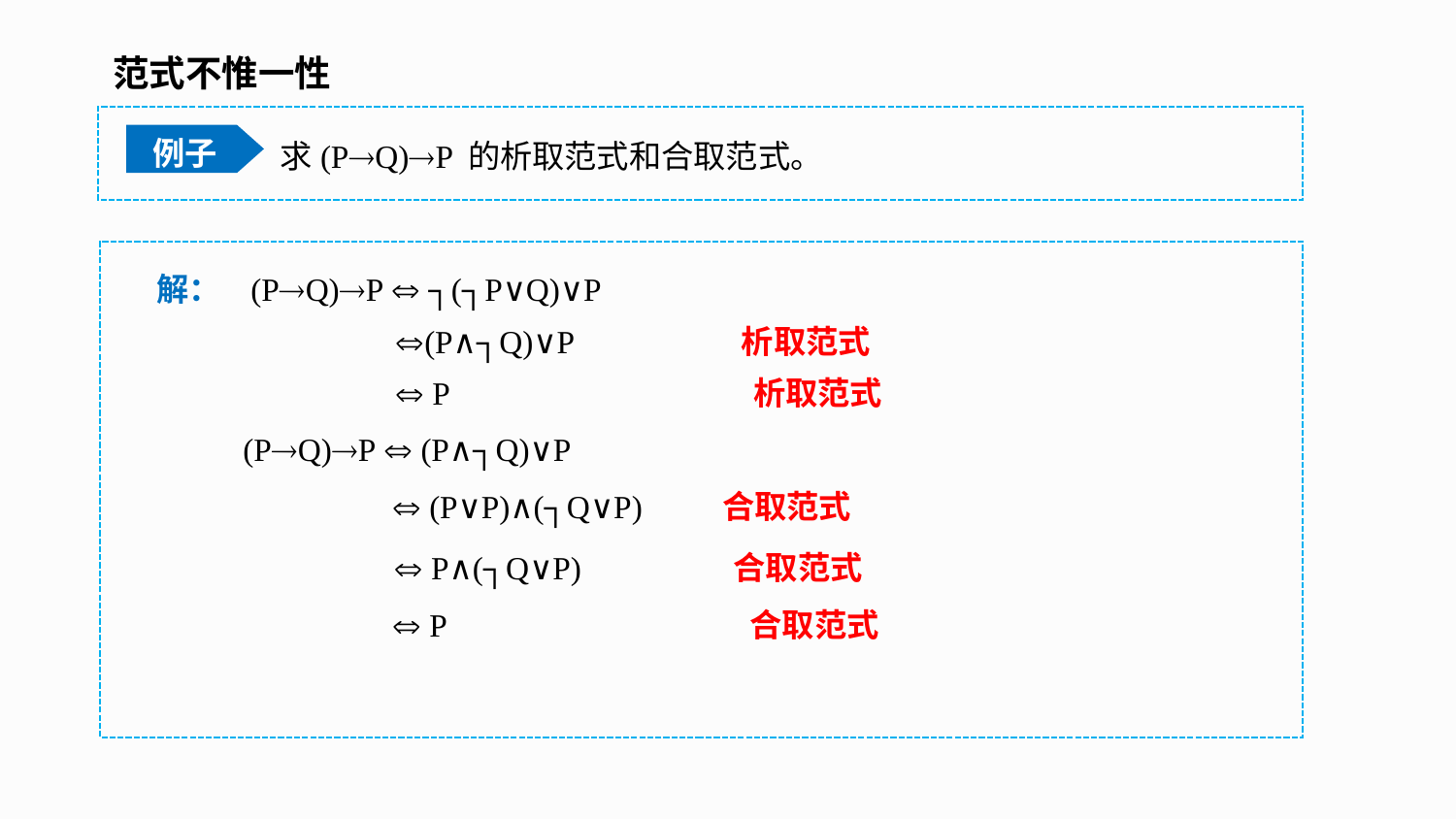

范式不惟一性

求(P→Q)→P 的析取范式和合取范式。
例子

解：   (P→Q)→P ⇔ ┐(┐P∨Q)∨P

⇔(P∧┐Q)∨P                    析取范式
⇔ P                                     析取范式
 (P→Q)→P ⇔ (P∧┐Q)∨P
⇔ (P∨P)∧(┐Q∨P)         合取范式
 ⇔ P∧(┐Q∨P)                  合取范式
⇔ P                                     合取范式